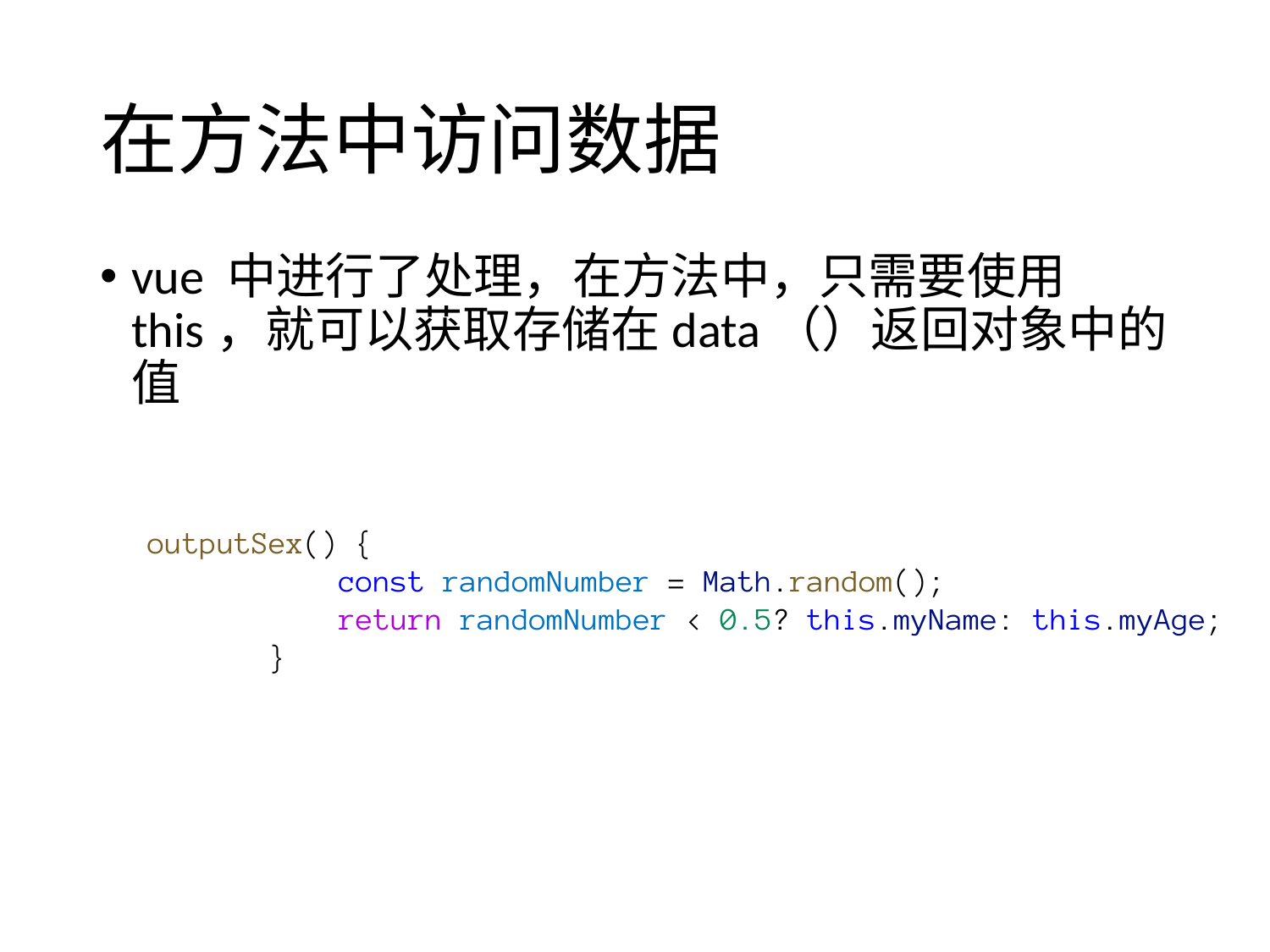

# 在方法中访问数据
vue 中进行了处理，在方法中，只需要使用this，就可以获取存储在data（）返回对象中的值
 outputSex() {
            const randomNumber = Math.random();
            return randomNumber < 0.5? this.myName: this.myAge;
        }